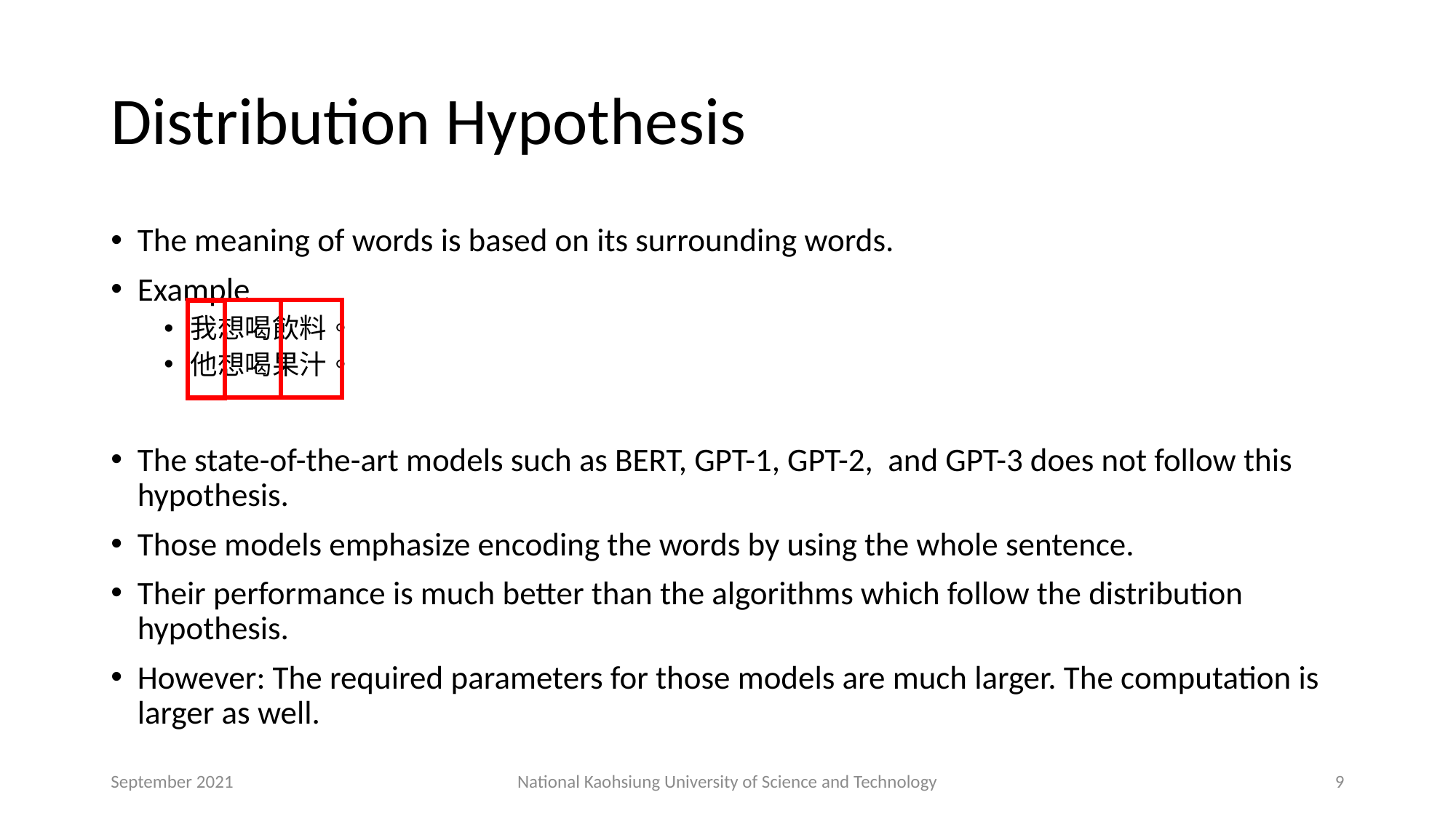

# Distribution Hypothesis
The meaning of words is based on its surrounding words.
Example
我想喝飲料。
他想喝果汁。

The state-of-the-art models such as BERT, GPT-1, GPT-2,  and GPT-3 does not follow this hypothesis.
Those models emphasize encoding the words by using the whole sentence.
Their performance is much better than the algorithms which follow the distribution hypothesis.
However: The required parameters for those models are much larger. The computation is larger as well.

September 2021
National Kaohsiung University of Science and Technology
9